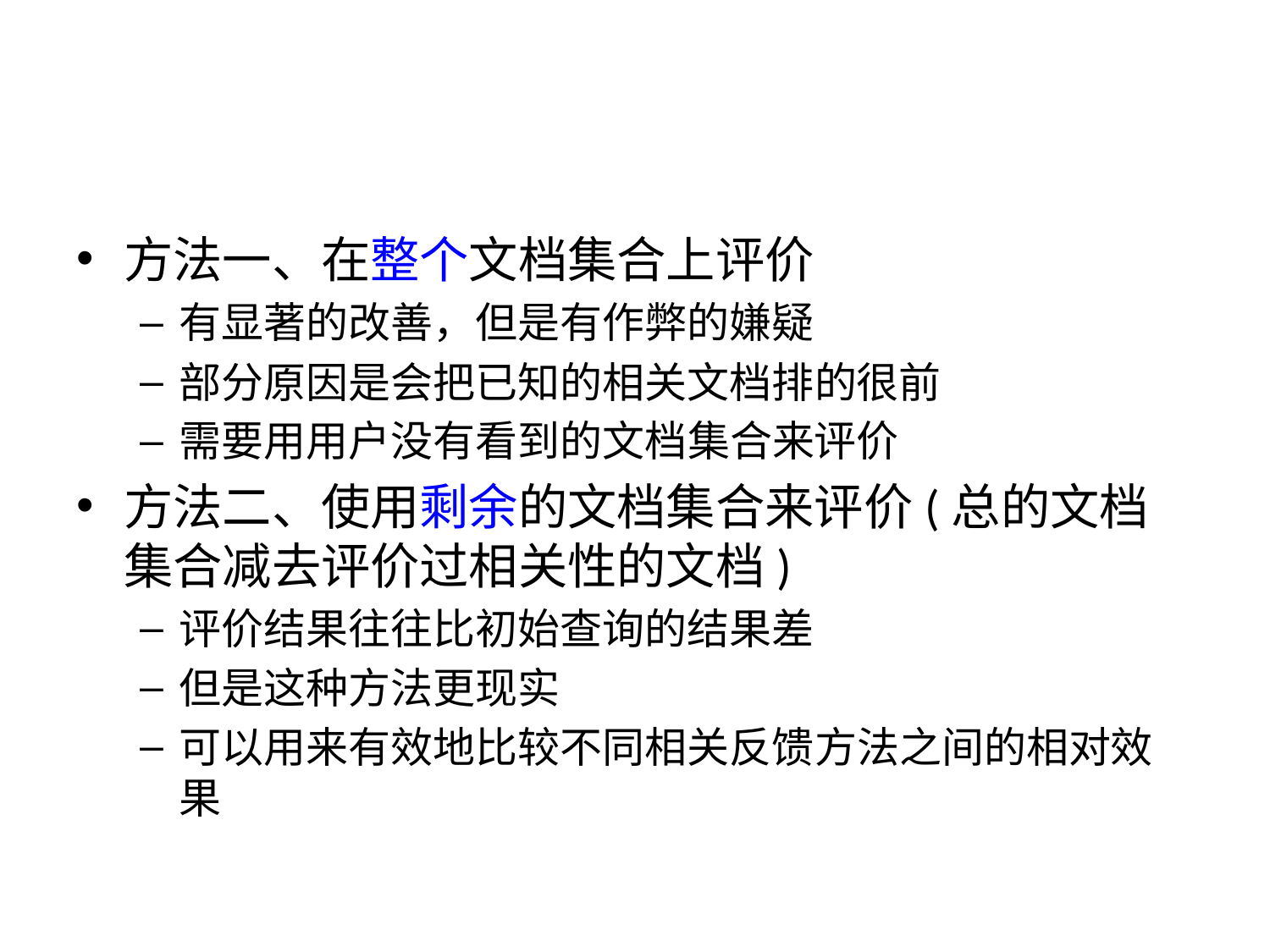

#
方法一、在整个文档集合上评价
有显著的改善，但是有作弊的嫌疑
部分原因是会把已知的相关文档排的很前
需要用用户没有看到的文档集合来评价
方法二、使用剩余的文档集合来评价(总的文档集合减去评价过相关性的文档)
评价结果往往比初始查询的结果差
但是这种方法更现实
可以用来有效地比较不同相关反馈方法之间的相对效果